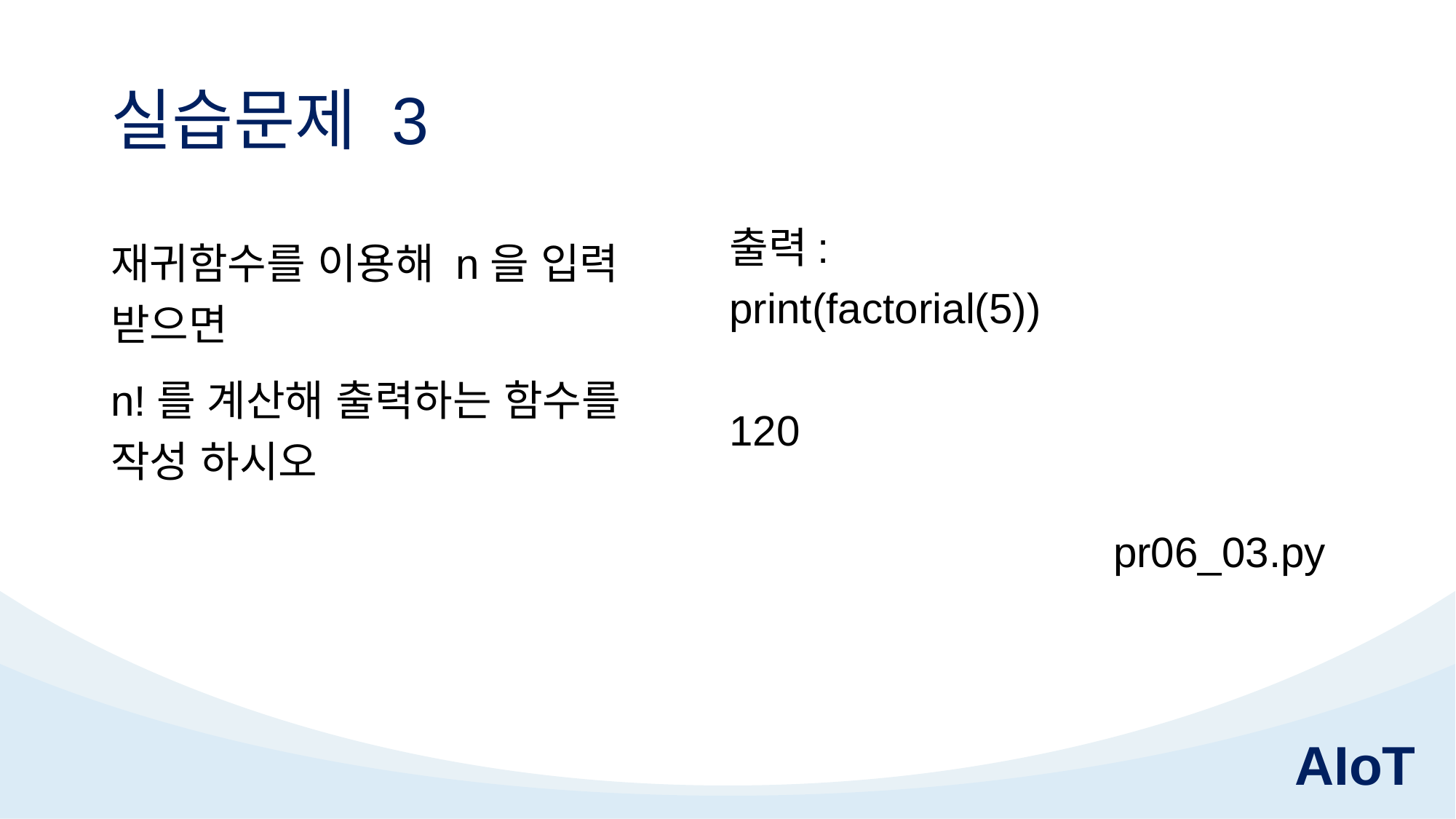

# 실습문제 3
재귀함수를 이용해 n을 입력 받으면
n!를 계산해 출력하는 함수를 작성 하시오
출력:
print(factorial(5))

120

pr06_03.py